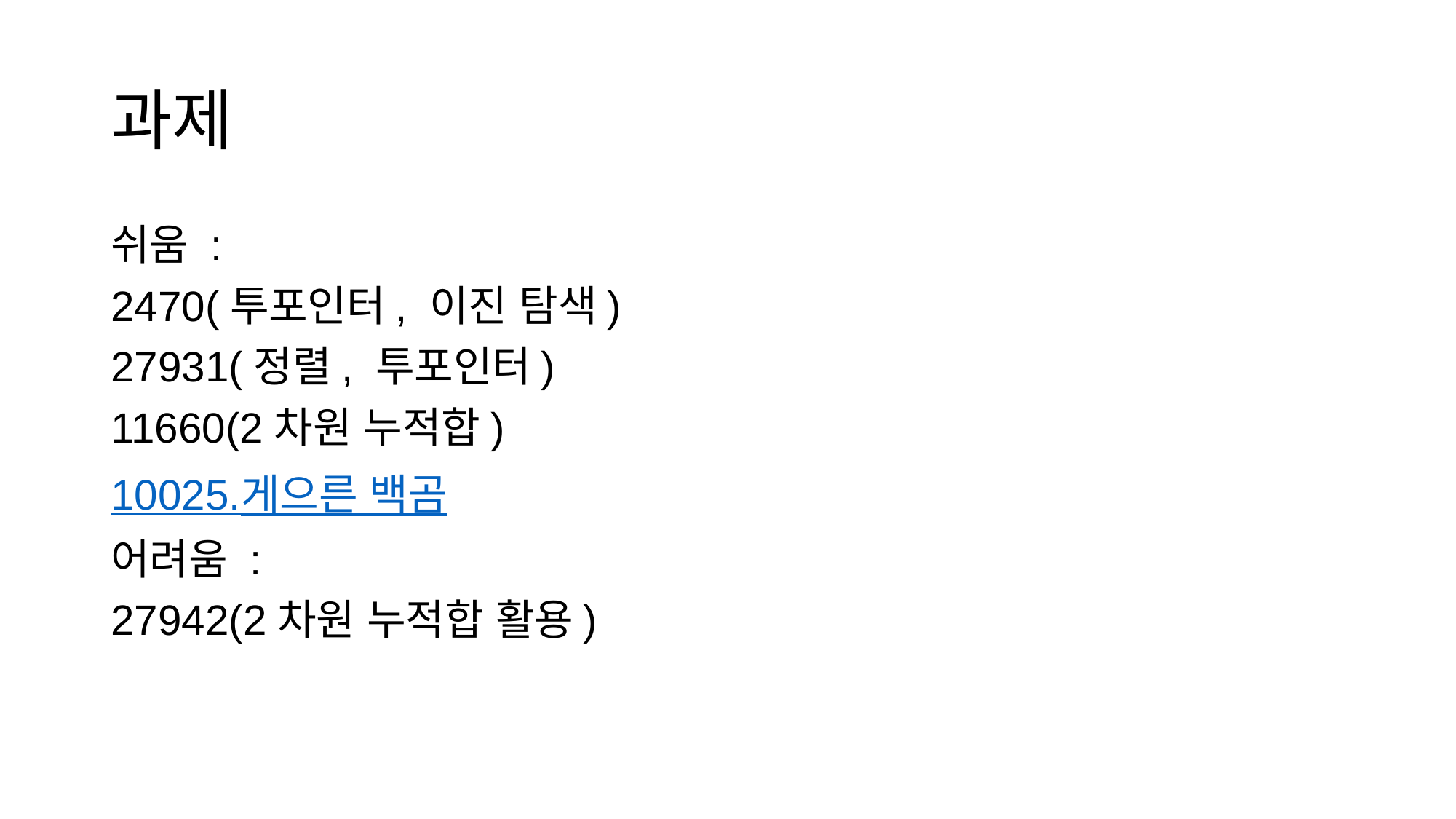

# 과제
쉬움 :
2470(투포인터, 이진 탐색)
27931(정렬, 투포인터)
11660(2차원 누적합)
10025.게으른 백곰
어려움 :
27942(2차원 누적합 활용)